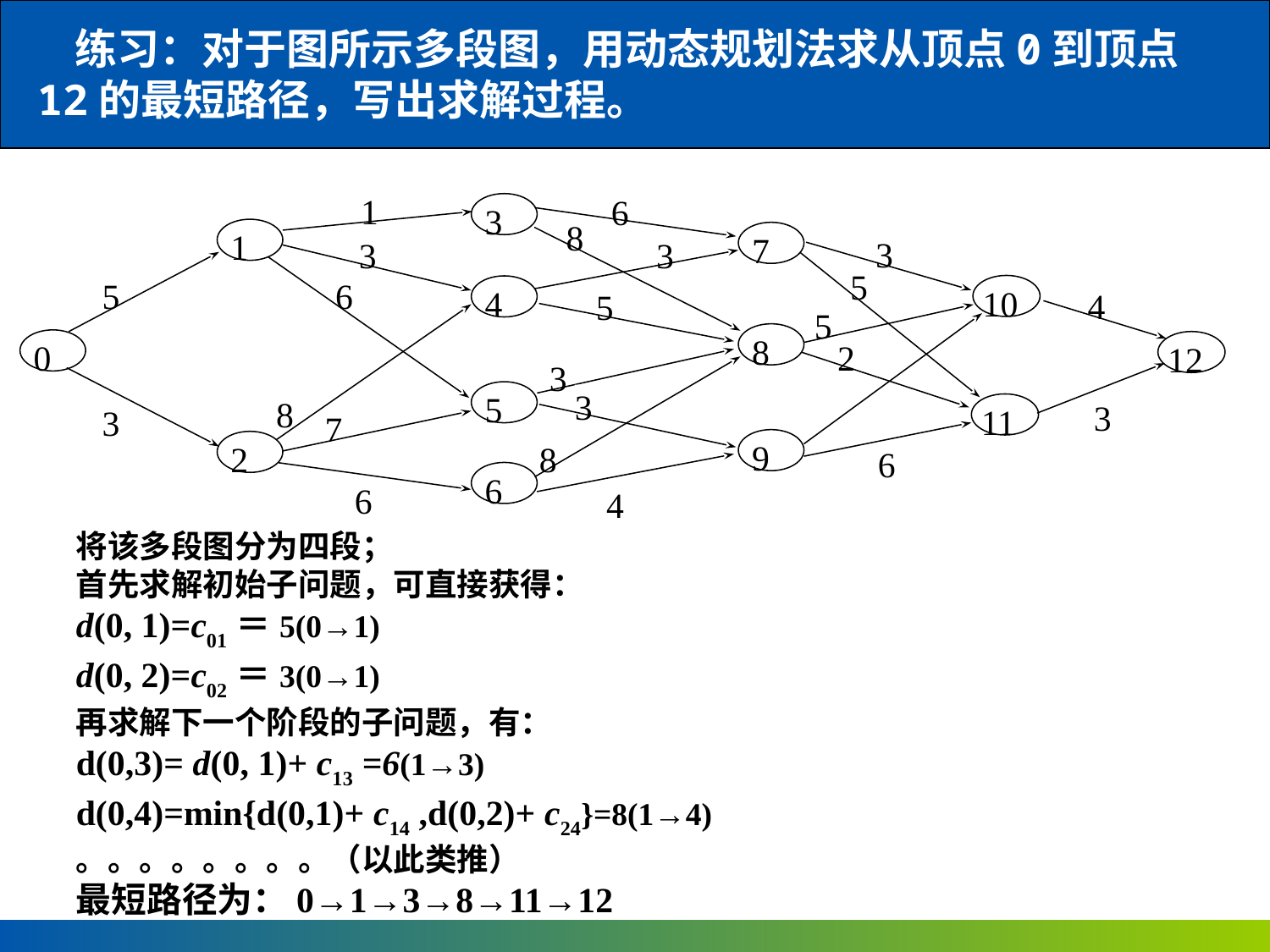

练习：对于图所示多段图，用动态规划法求从顶点0到顶点12的最短路径，写出求解过程。
1
6
3

8
1
7

3
3
3

5
6
5
10
4
4
5

5

8
0
12
2

3

5
3
8
11
3
3

7

9
2
8
6

6

6
4
将该多段图分为四段；
首先求解初始子问题，可直接获得：
d(0, 1)=c01＝5(0→1)
d(0, 2)=c02＝3(0→1)
再求解下一个阶段的子问题，有：
d(0,3)= d(0, 1)+ c13 =6(1→3)
d(0,4)=min{d(0,1)+ c14 ,d(0,2)+ c24}=8(1→4)
。。。。。。。。（以此类推）
最短路径为：0→1→3→8→11→12